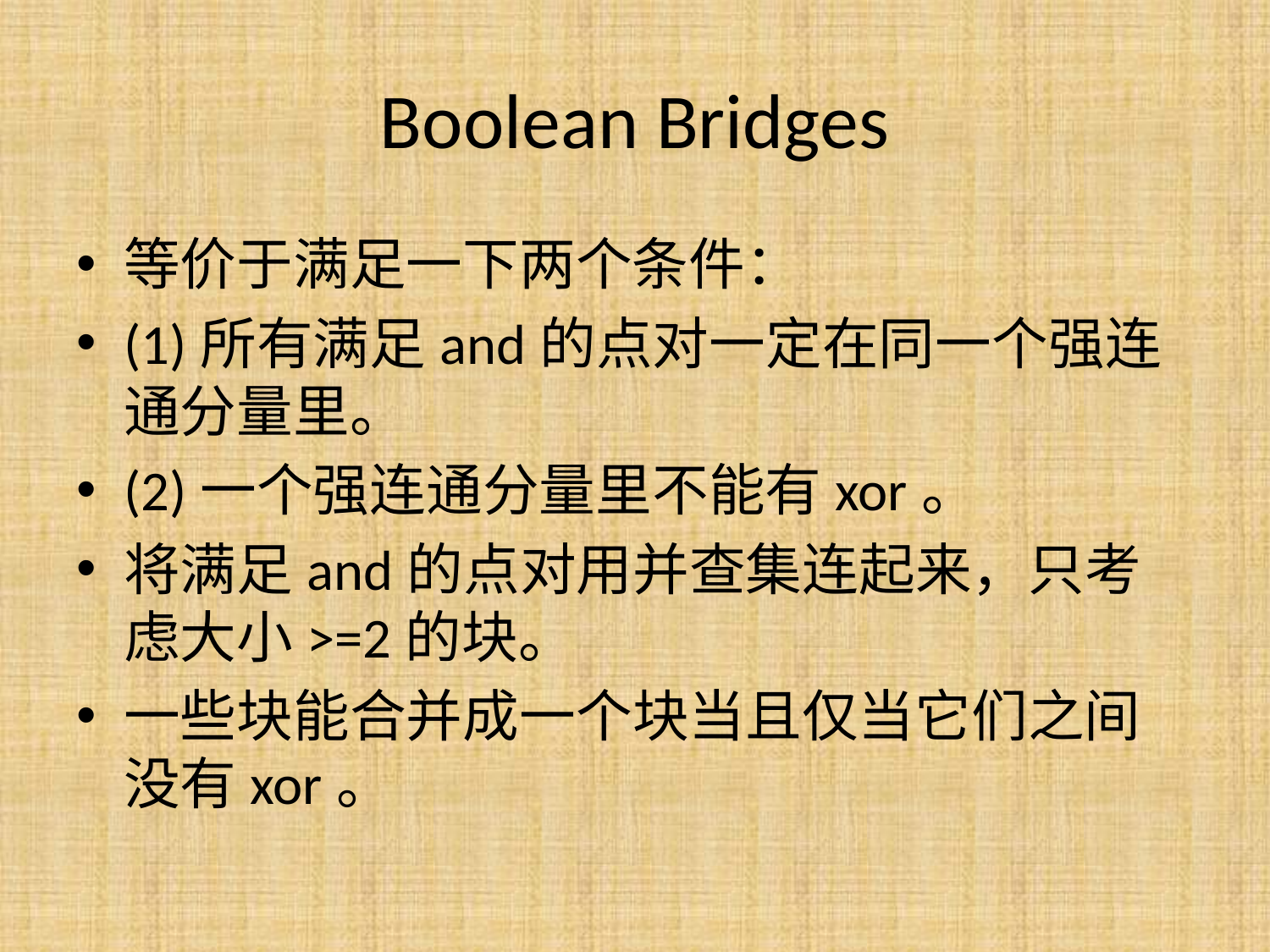

# Boolean Bridges
等价于满足一下两个条件：
(1)所有满足and的点对一定在同一个强连通分量里。
(2)一个强连通分量里不能有xor。
将满足and的点对用并查集连起来，只考虑大小>=2的块。
一些块能合并成一个块当且仅当它们之间没有xor。